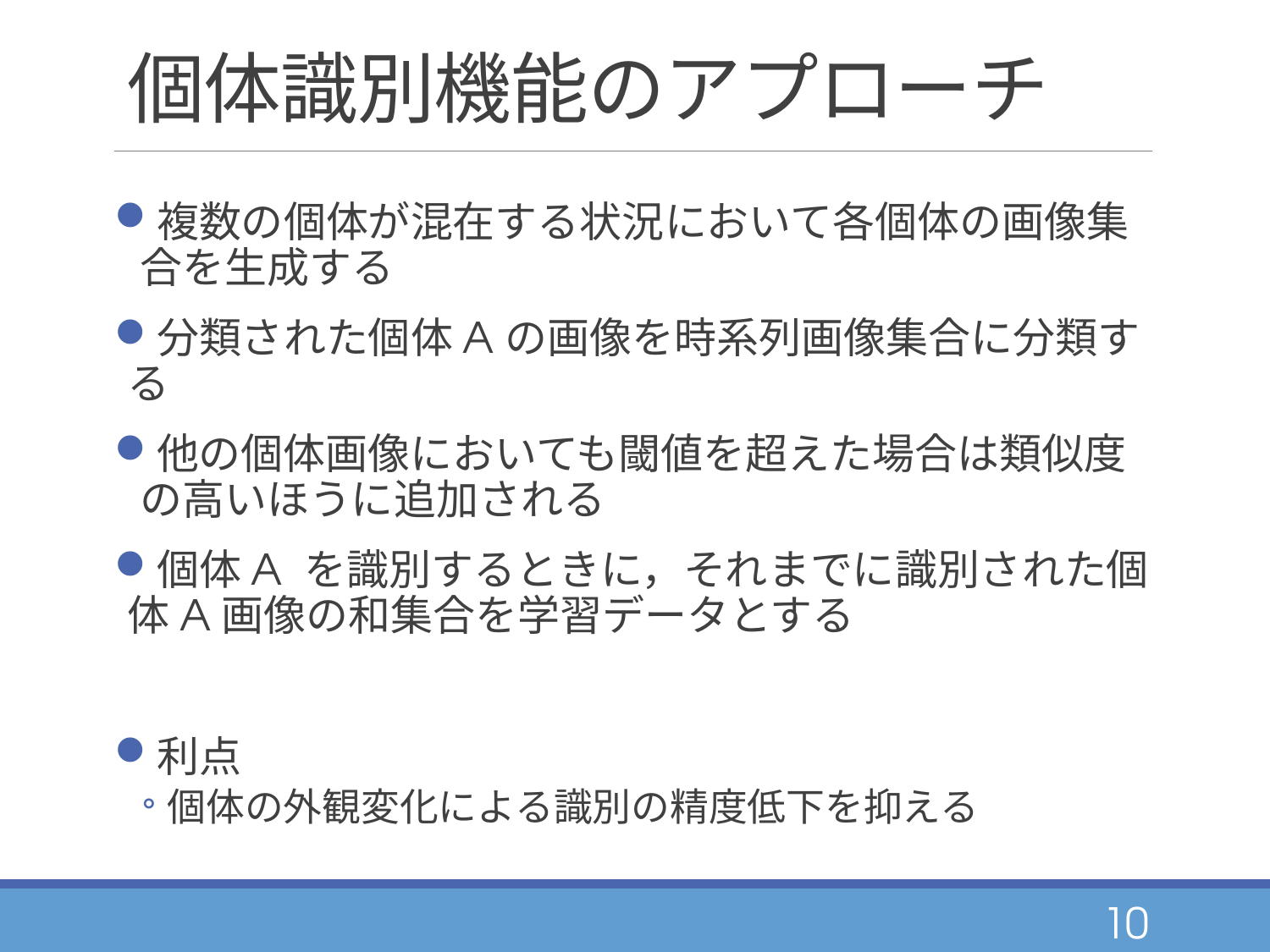

# 個体識別機能のアプローチ
複数の個体が混在する状況において各個体の画像集合を生成する
分類された個体Aの画像を時系列画像集合に分類する
他の個体画像においても閾値を超えた場合は類似度の高いほうに追加される
個体A を識別するときに，それまでに識別された個体A画像の和集合を学習データとする

利点
個体の外観変化による識別の精度低下を抑える

10